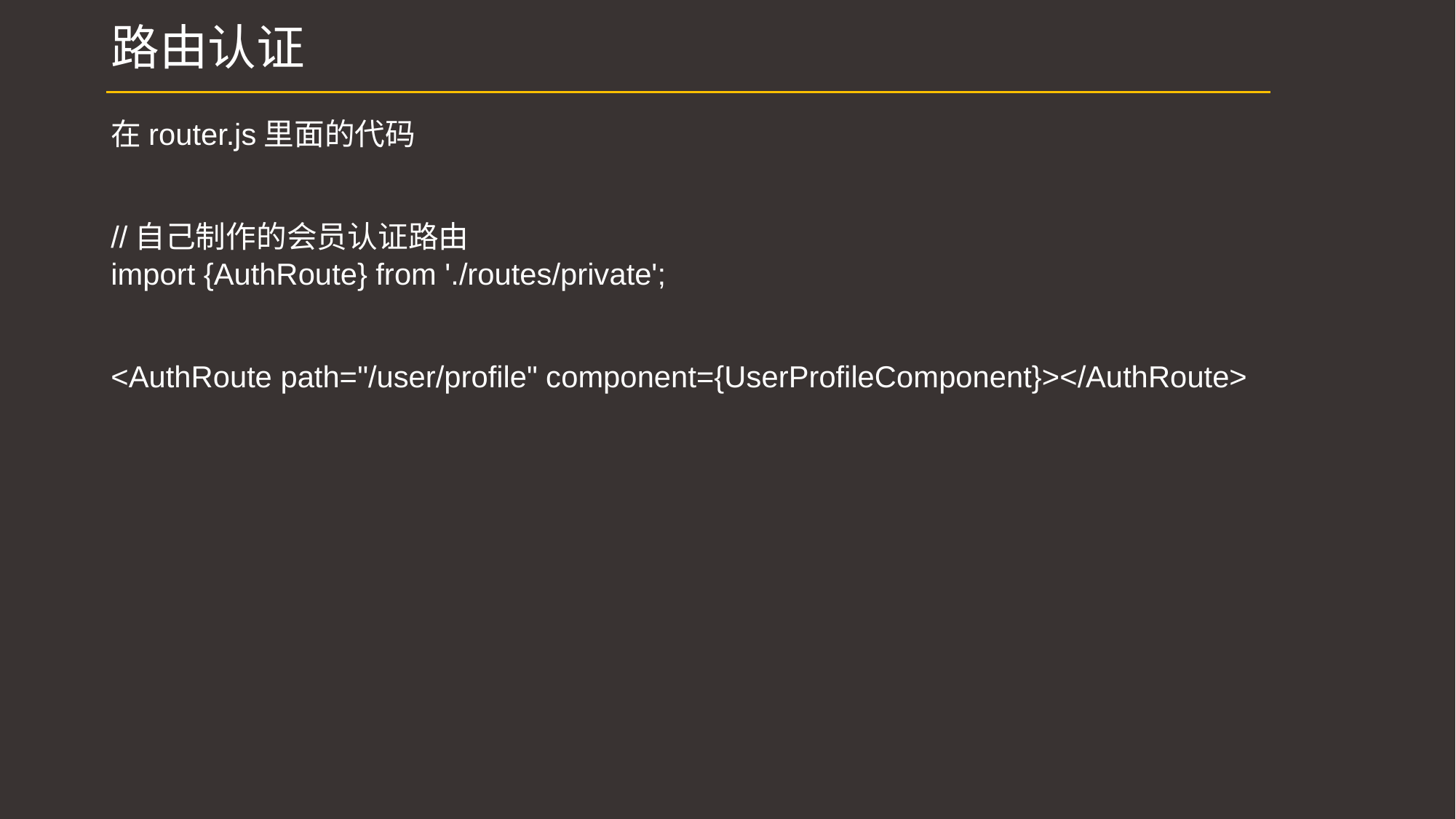

# 路由认证
在router.js里面的代码

//自己制作的会员认证路由
import {AuthRoute} from './routes/private';

<AuthRoute path="/user/profile" component={UserProfileComponent}></AuthRoute>